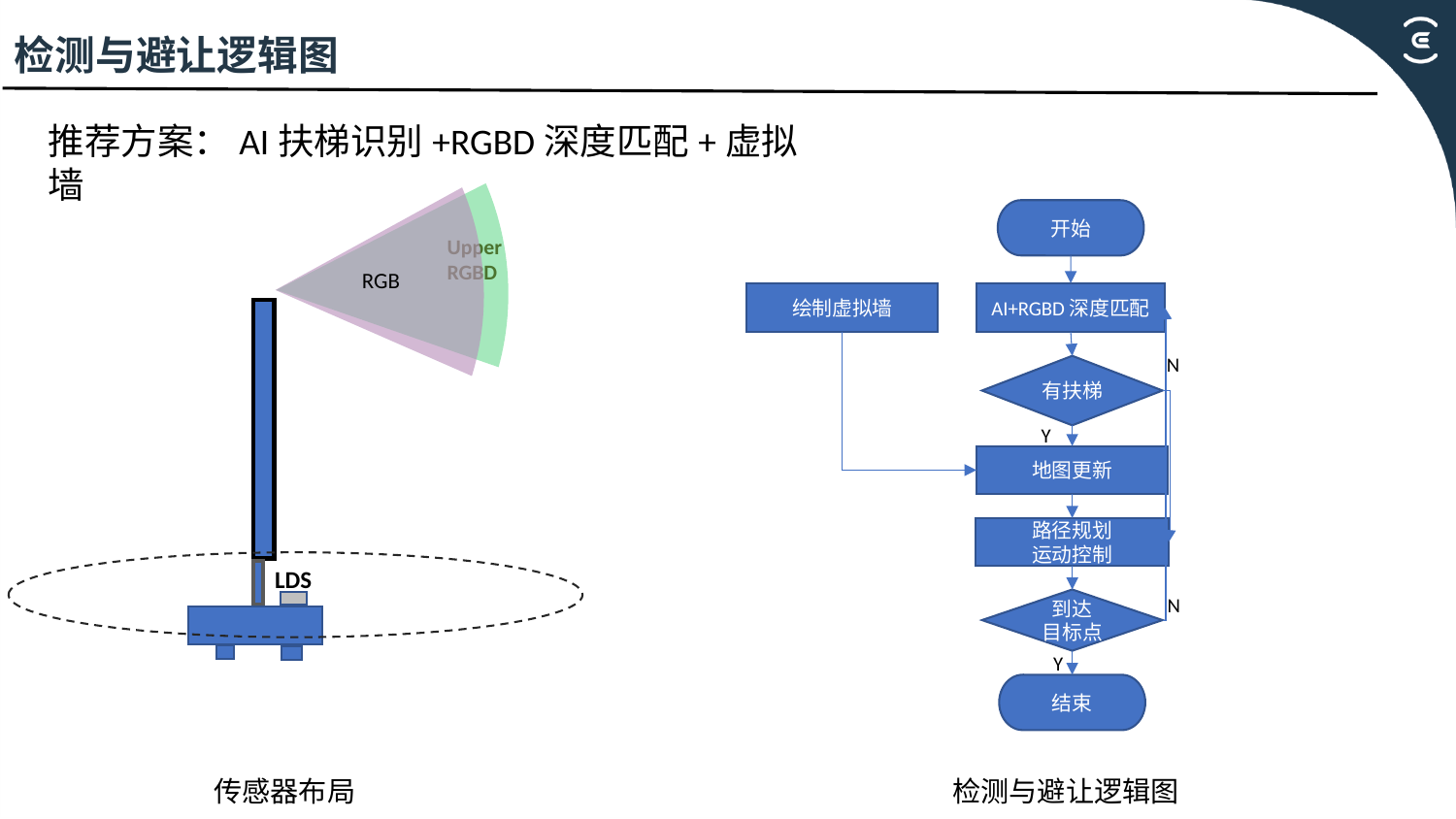

检测与避让逻辑图

Upper RGBD

LDS

RGB
推荐方案：AI扶梯识别+RGBD深度匹配+虚拟墙
开始
绘制虚拟墙
AI+RGBD深度匹配
有扶梯
地图更新
路径规划
运动控制
N
到达
目标点
Y
结束
N
Y
检测与避让逻辑图
传感器布局